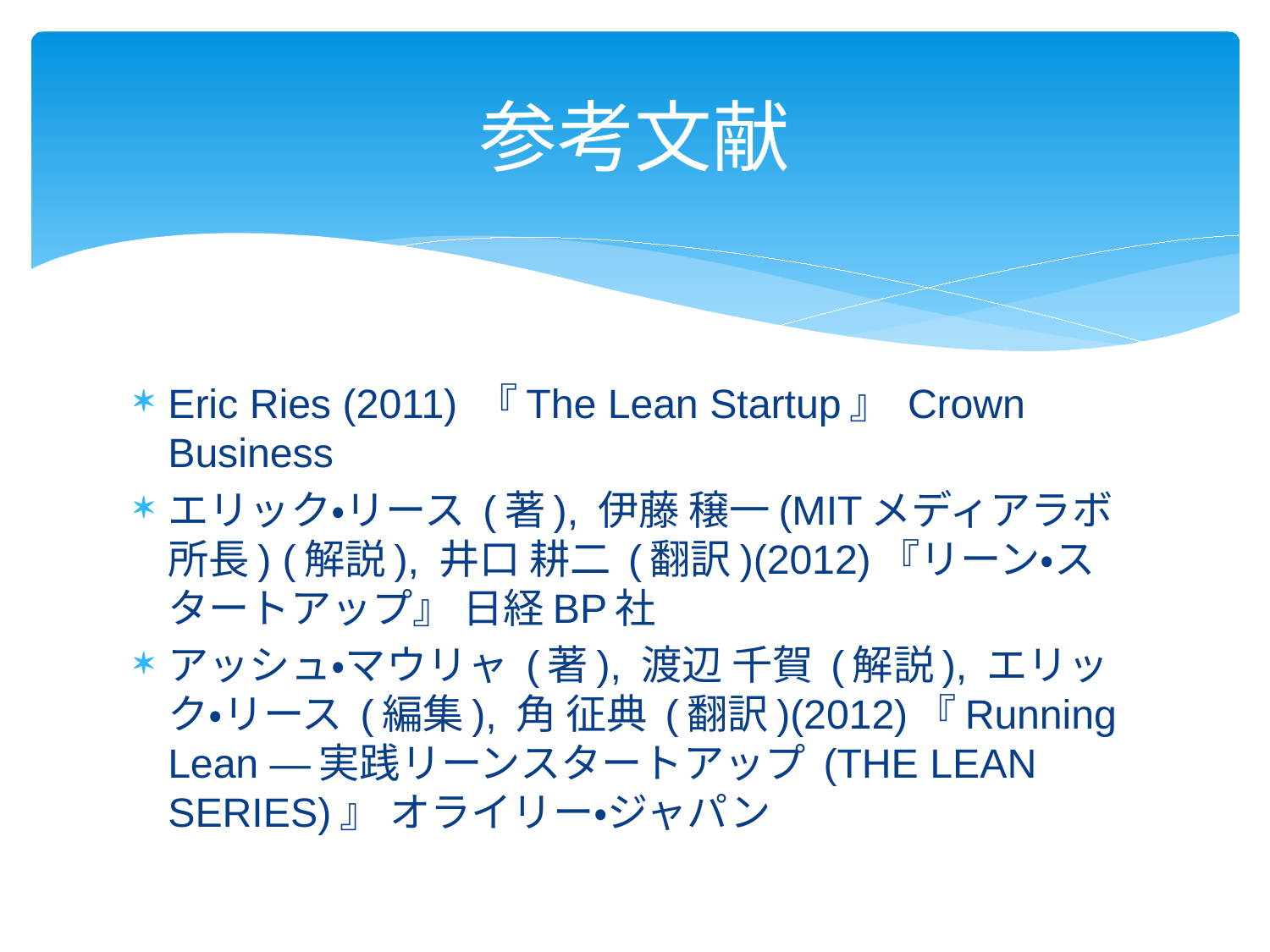

# 参考文献
Eric Ries (2011) 『The Lean Startup』 Crown Business
エリック・リース (著), 伊藤 穣一(MITメディアラボ所長) (解説), 井口 耕二 (翻訳)(2012)『リーン・スタートアップ』 日経BP社
アッシュ・マウリャ (著), 渡辺 千賀 (解説), エリック・リース (編集), 角 征典 (翻訳)(2012)『Running Lean ―実践リーンスタートアップ (THE LEAN SERIES)』 オライリー・ジャパン